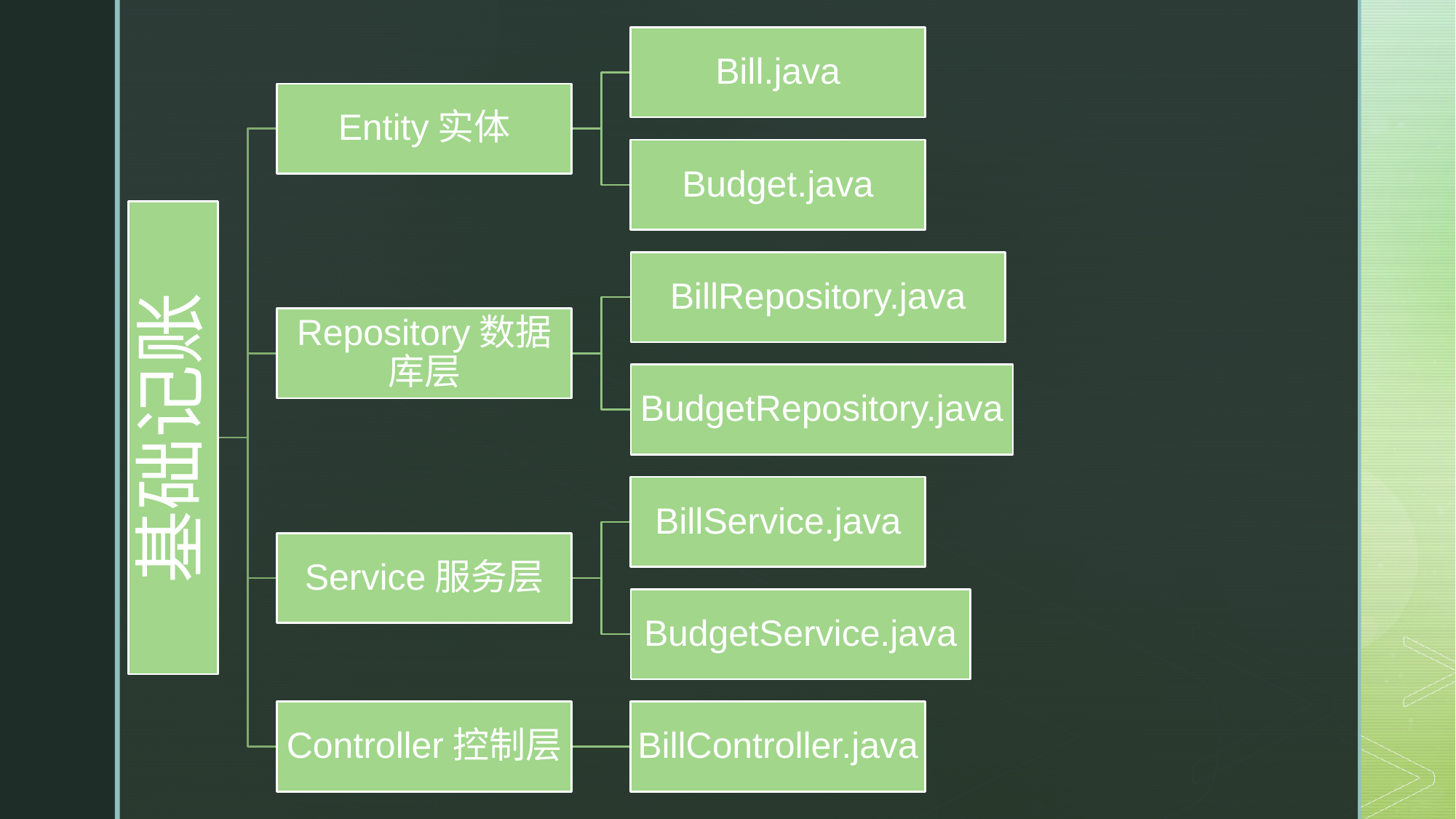

基础记账
Entity实体
Bill.java
Budget.java
Repository数据库层
BillRepository.java
BudgetRepository.java
Service服务层
BillService.java
BudgetService.java
Controller控制层
BillController.java